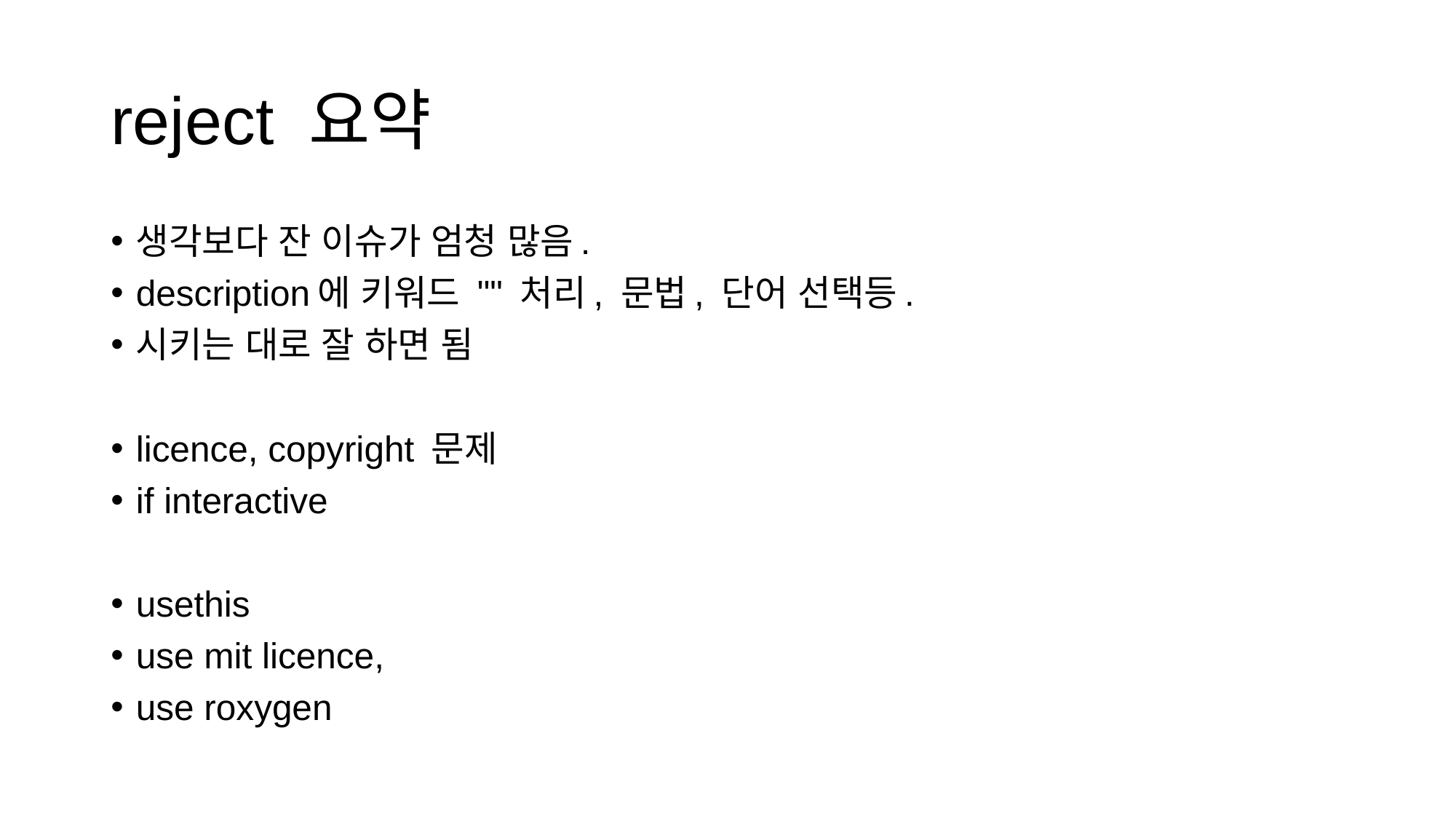

# reject 요약
생각보다 잔 이슈가 엄청 많음.
description에 키워드 "" 처리, 문법, 단어 선택등.
시키는 대로 잘 하면 됨

licence, copyright 문제
if interactive

usethis
use mit licence,
use roxygen